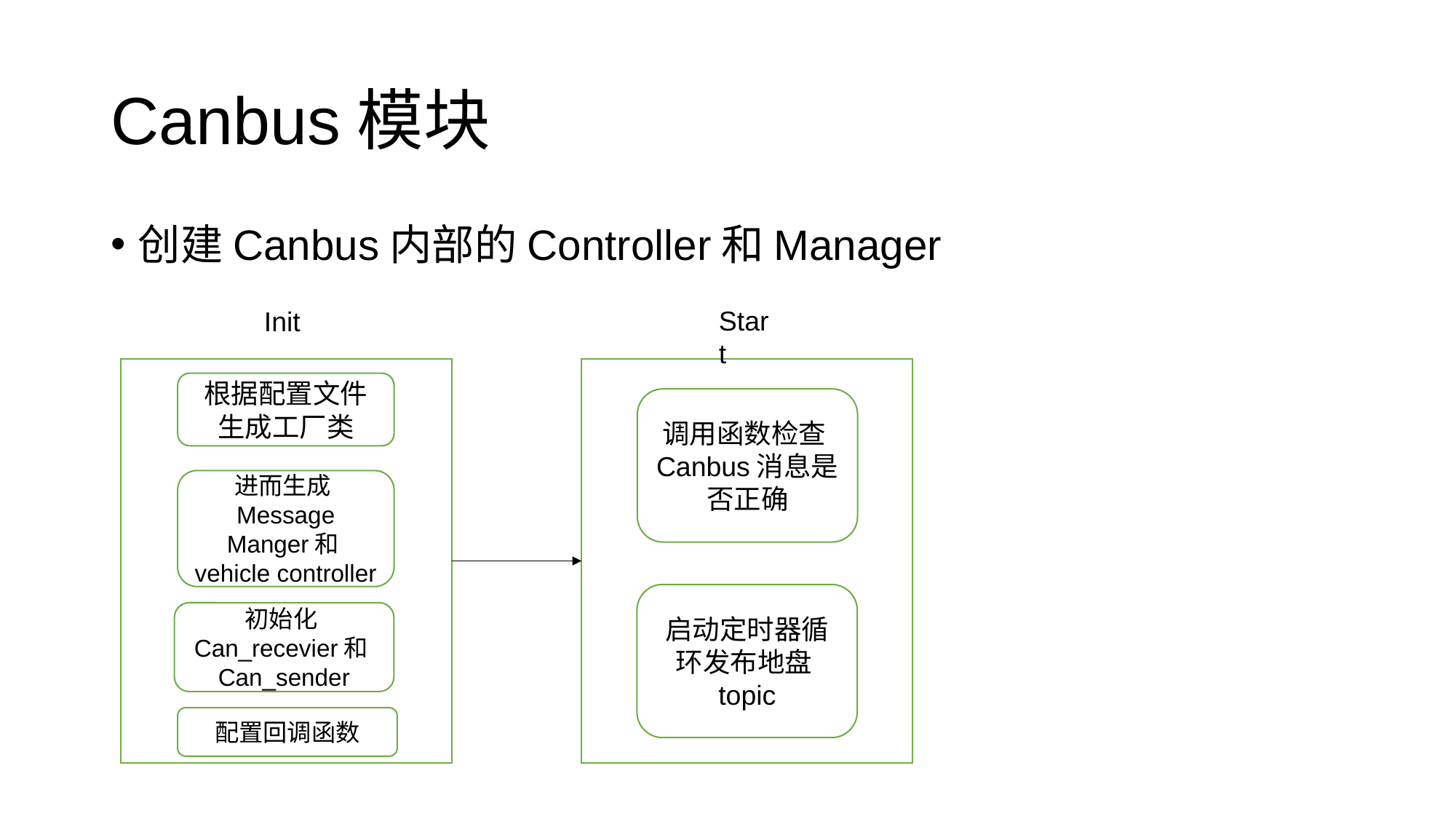

# Canbus模块
创建Canbus内部的Controller和Manager
Start
Init

根据配置文件生成工厂类
调用函数检查Canbus消息是否正确
进而生成Message Manger和vehicle controller
启动定时器循环发布地盘topic
初始化Can_recevier和Can_sender
配置回调函数